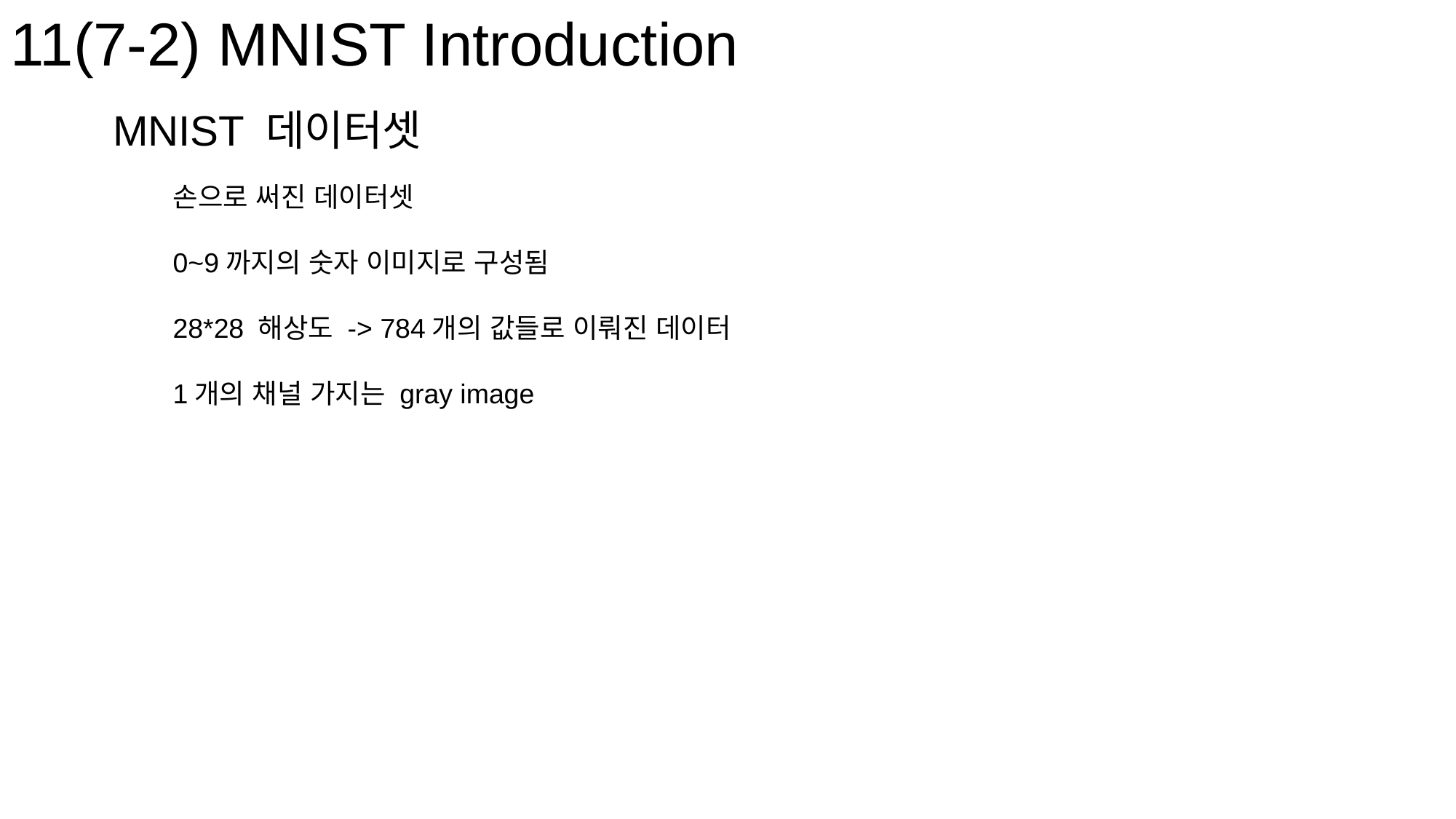

11(7-2) MNIST Introduction
MNIST 데이터셋
손으로 써진 데이터셋

0~9까지의 숫자 이미지로 구성됨

28*28 해상도 -> 784개의 값들로 이뤄진 데이터

1개의 채널 가지는 gray image